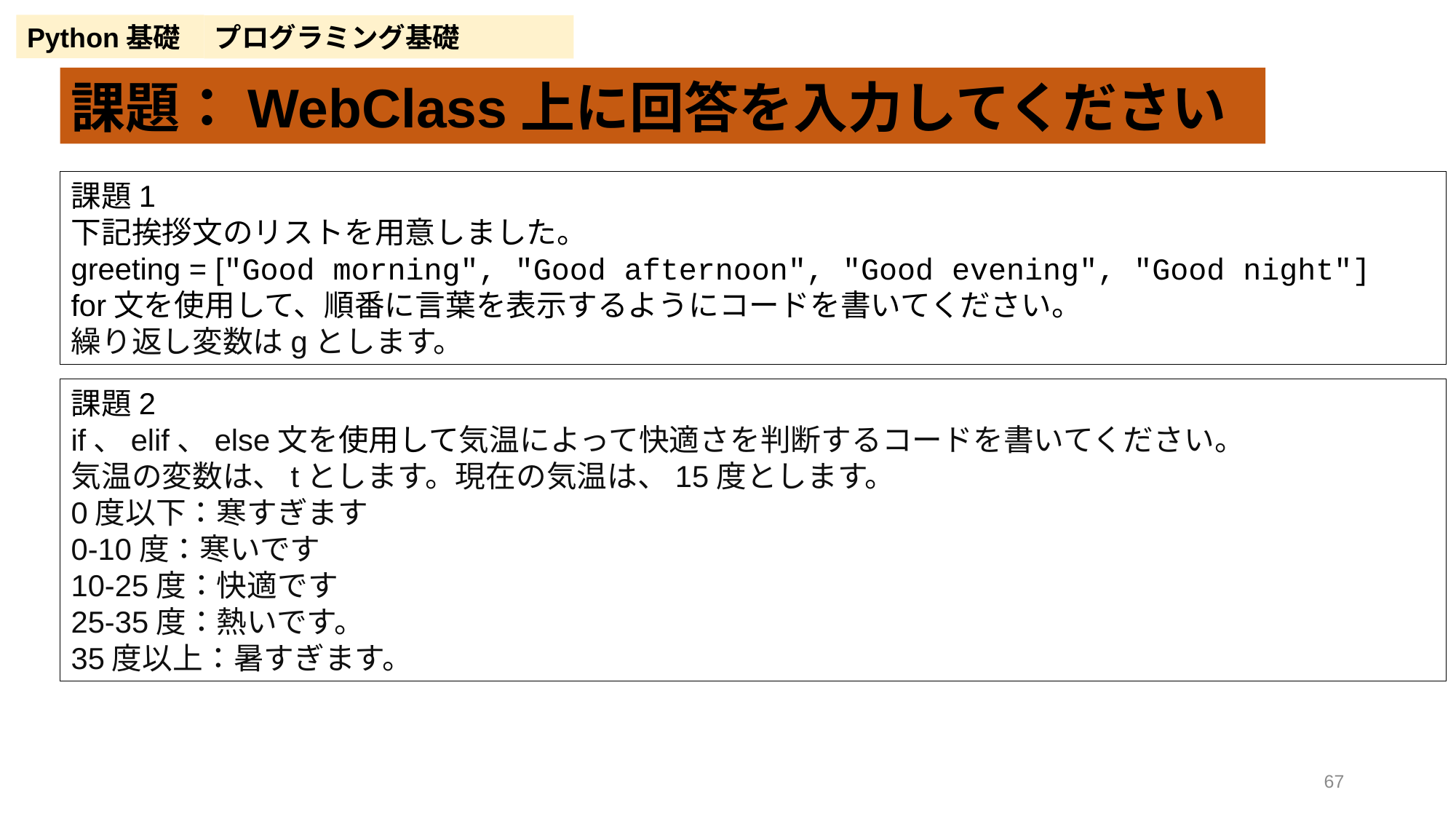

Python基礎
プログラミング基礎
課題：WebClass上に回答を入力してください
課題1
下記挨拶文のリストを用意しました。
greeting = ["Good morning", "Good afternoon", "Good evening", "Good night"]
for文を使用して、順番に言葉を表示するようにコードを書いてください。
繰り返し変数はgとします。
課題2
if、elif、else文を使用して気温によって快適さを判断するコードを書いてください。
気温の変数は、tとします。現在の気温は、15度とします。
0度以下：寒すぎます
0-10度：寒いです
10-25度：快適です
25-35度：熱いです。
35度以上：暑すぎます。
67